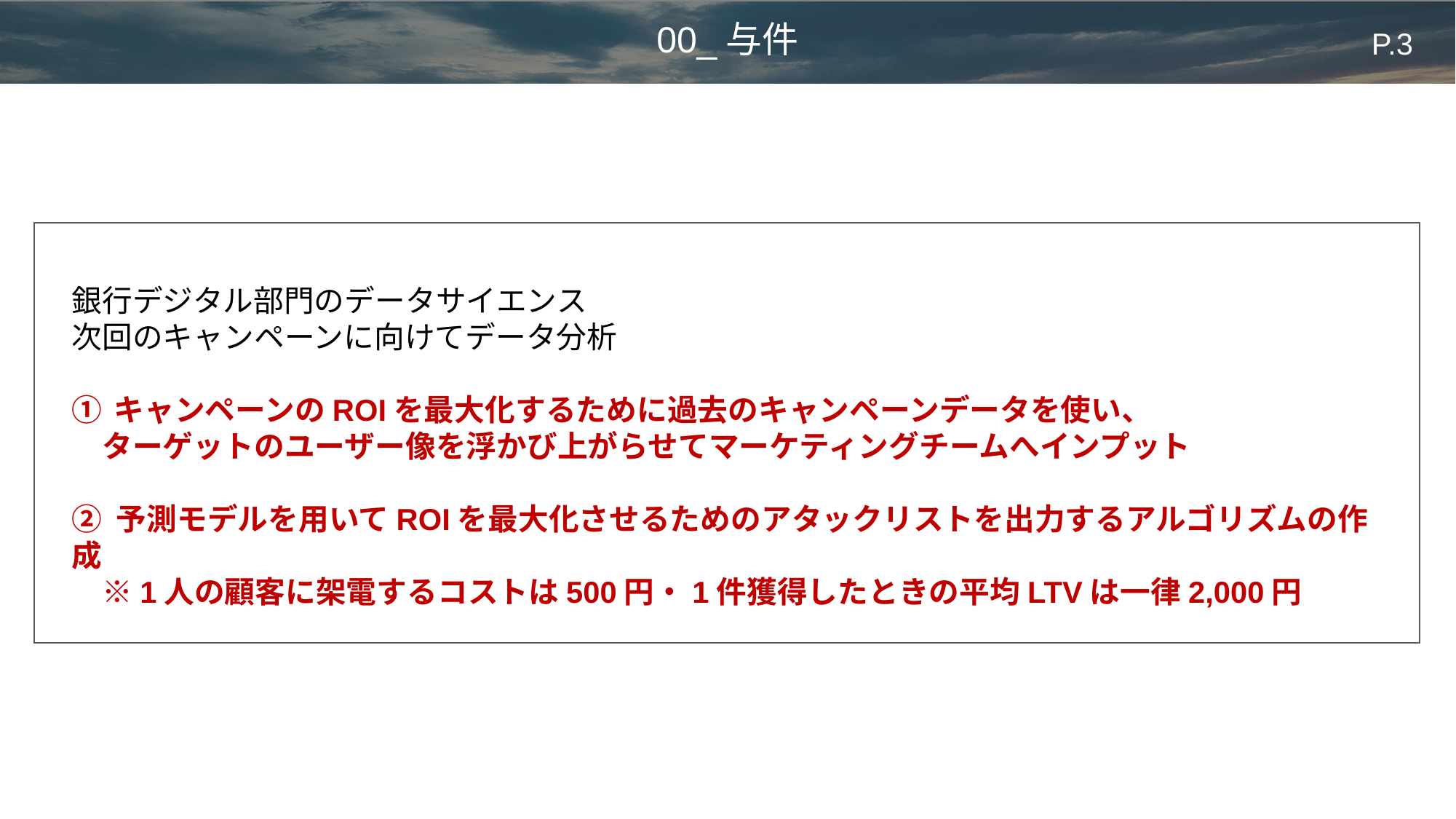

# 00_与件

銀行デジタル部門のデータサイエンス
次回のキャンペーンに向けてデータ分析

①キャンペーンのROIを最大化するために過去のキャンペーンデータを使い、
　ターゲットのユーザー像を浮かび上がらせてマーケティングチームへインプット

② 予測モデルを用いてROIを最大化させるためのアタックリストを出力するアルゴリズムの作成
　※1人の顧客に架電するコストは500円・1件獲得したときの平均LTVは一律2,000円